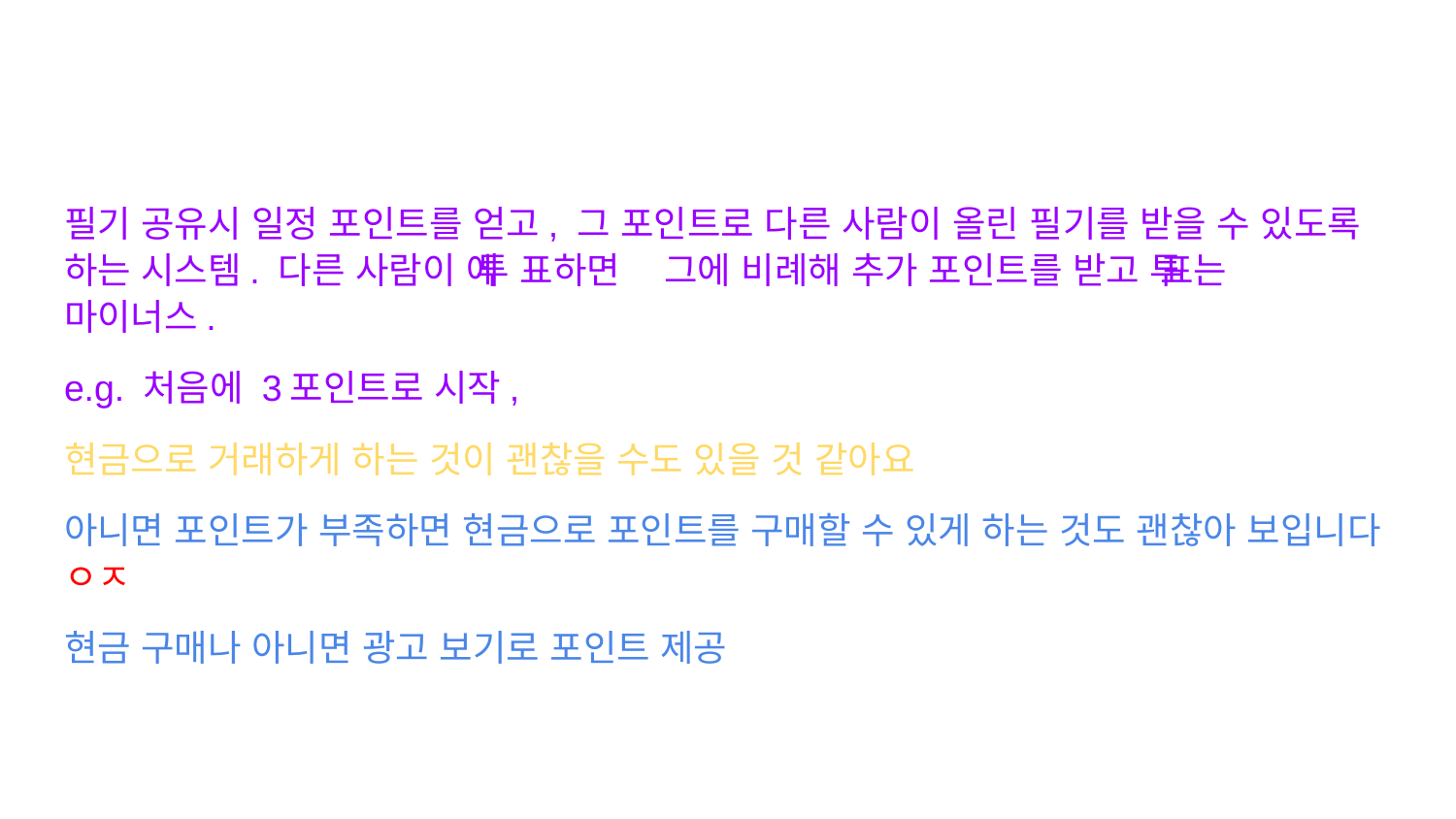

#
필기 공유시 일정 포인트를 얻고, 그 포인트로 다른 사람이 올린 필기를 받을 수 있도록 하는 시스템. 다른 사람이 👍 에 투표하면 그에 비례해 추가 포인트를 받고 👎 투표는 마이너스.
e.g. 처음에 3포인트로 시작,
현금으로 거래하게 하는 것이 괜찮을 수도 있을 것 같아요
아니면 포인트가 부족하면 현금으로 포인트를 구매할 수 있게 하는 것도 괜찮아 보입니다 ㅇㅈ
현금 구매나 아니면 광고 보기로 포인트 제공